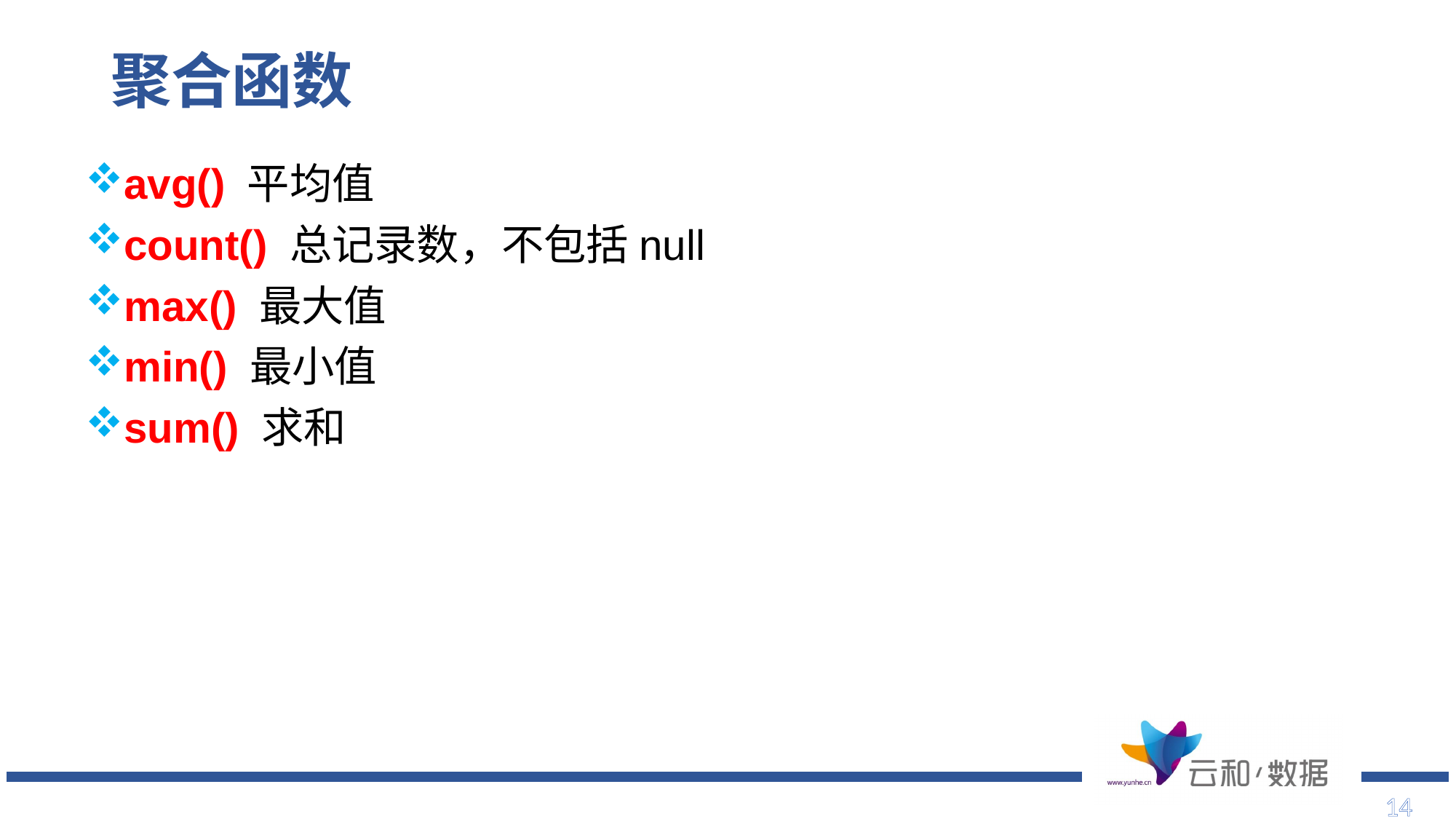

# 聚合函数
avg() 平均值
count() 总记录数，不包括null
max() 最大值
min() 最小值
sum() 求和